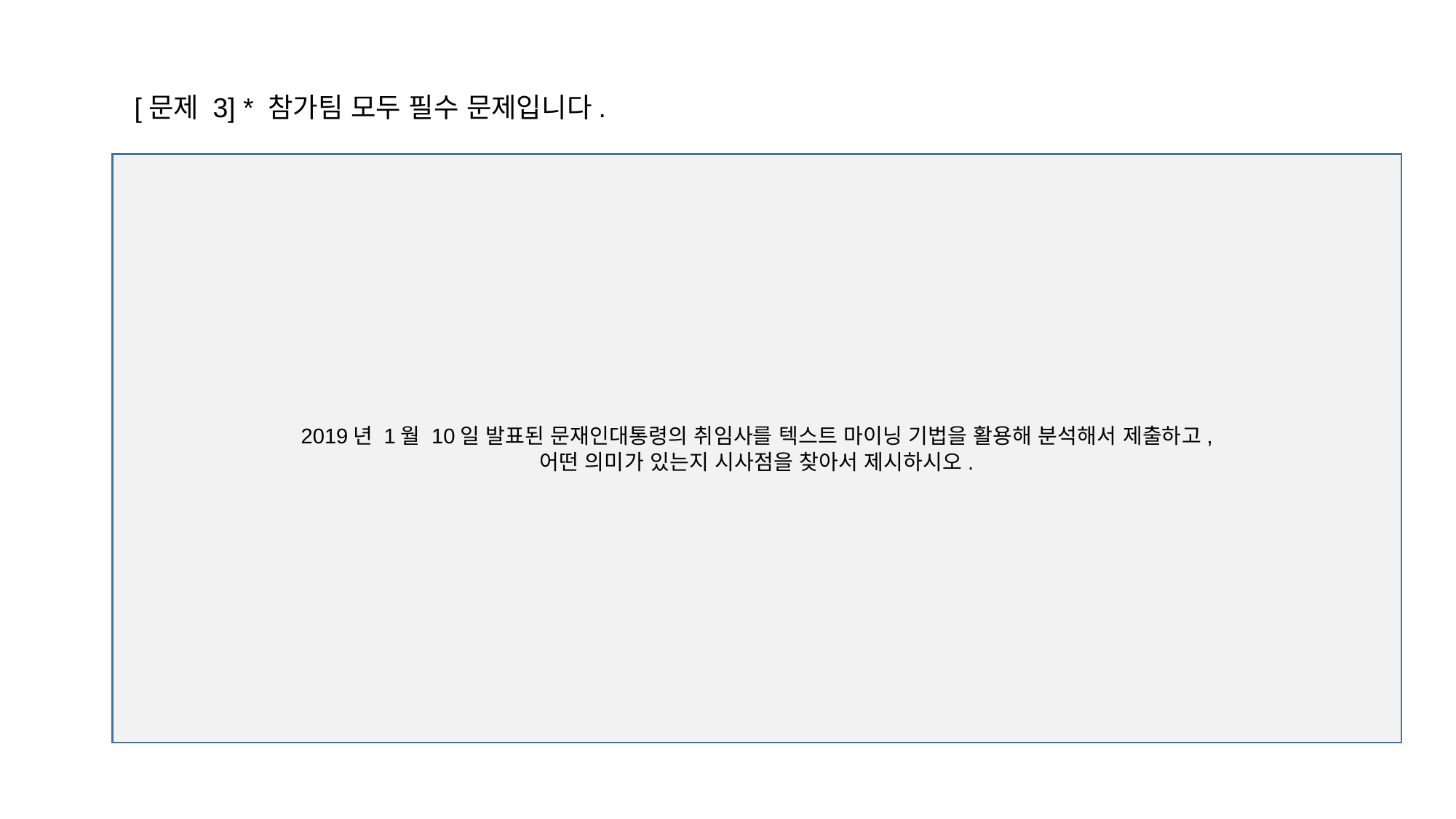

[문제 3] * 참가팀 모두 필수 문제입니다.
2019년 1월 10일 발표된 문재인대통령의 취임사를 텍스트 마이닝 기법을 활용해 분석해서 제출하고,
어떤 의미가 있는지 시사점을 찾아서 제시하시오.